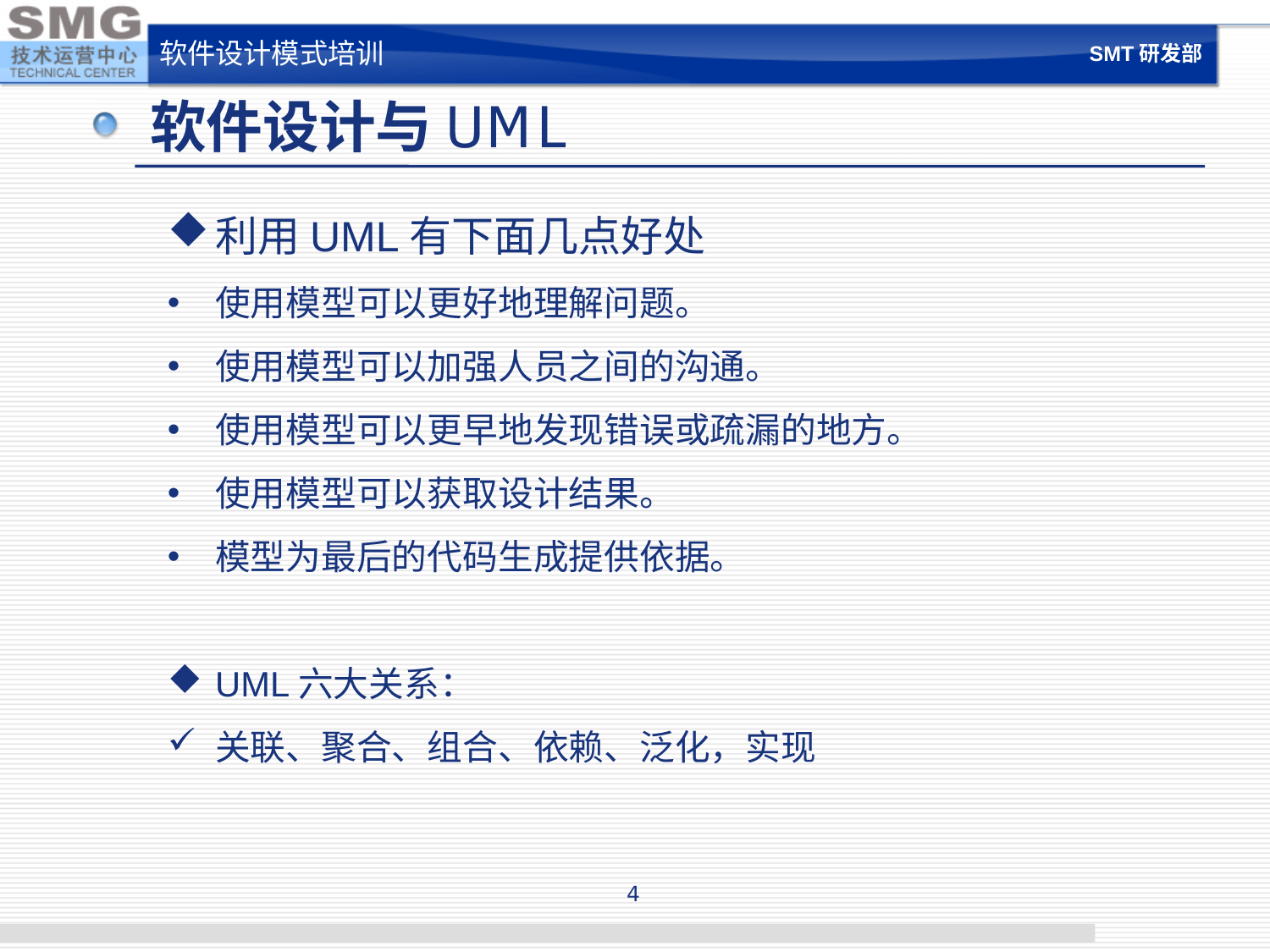

SMT研发部
软件设计模式培训
# 软件设计与UML
利用UML有下面几点好处
使用模型可以更好地理解问题。
使用模型可以加强人员之间的沟通。
使用模型可以更早地发现错误或疏漏的地方。
使用模型可以获取设计结果。
模型为最后的代码生成提供依据。

UML六大关系：
关联、聚合、组合、依赖、泛化，实现

4